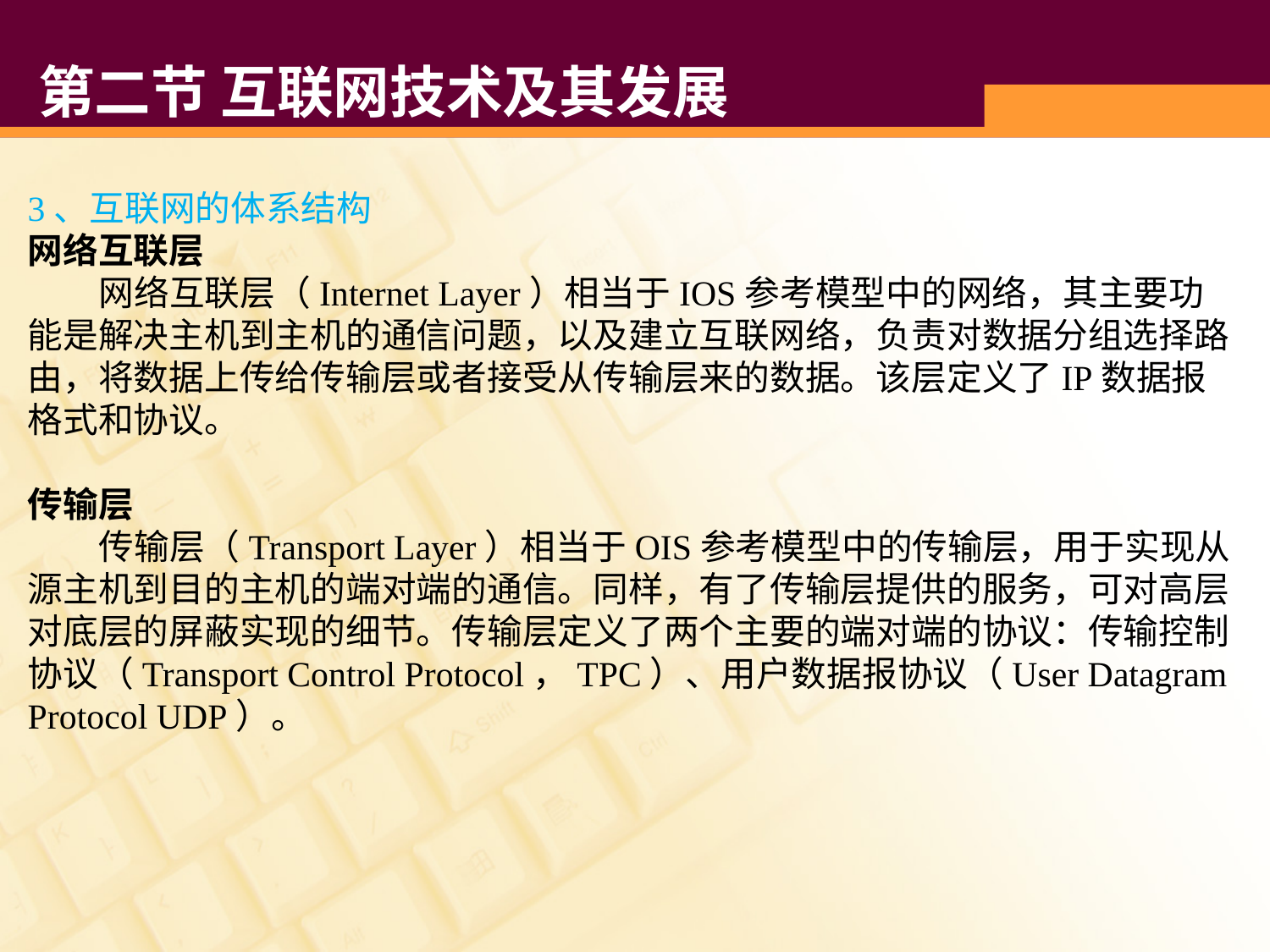

# 第二节 互联网技术及其发展
3、互联网的体系结构
网络互联层
        网络互联层（Internet Layer）相当于IOS参考模型中的网络，其主要功能是解决主机到主机的通信问题，以及建立互联网络，负责对数据分组选择路由，将数据上传给传输层或者接受从传输层来的数据。该层定义了IP数据报格式和协议。

传输层
        传输层（Transport Layer）相当于OIS参考模型中的传输层，用于实现从源主机到目的主机的端对端的通信。同样，有了传输层提供的服务，可对高层对底层的屏蔽实现的细节。传输层定义了两个主要的端对端的协议：传输控制协议（Transport Control Protocol，TPC）、用户数据报协议（User Datagram Protocol UDP）。